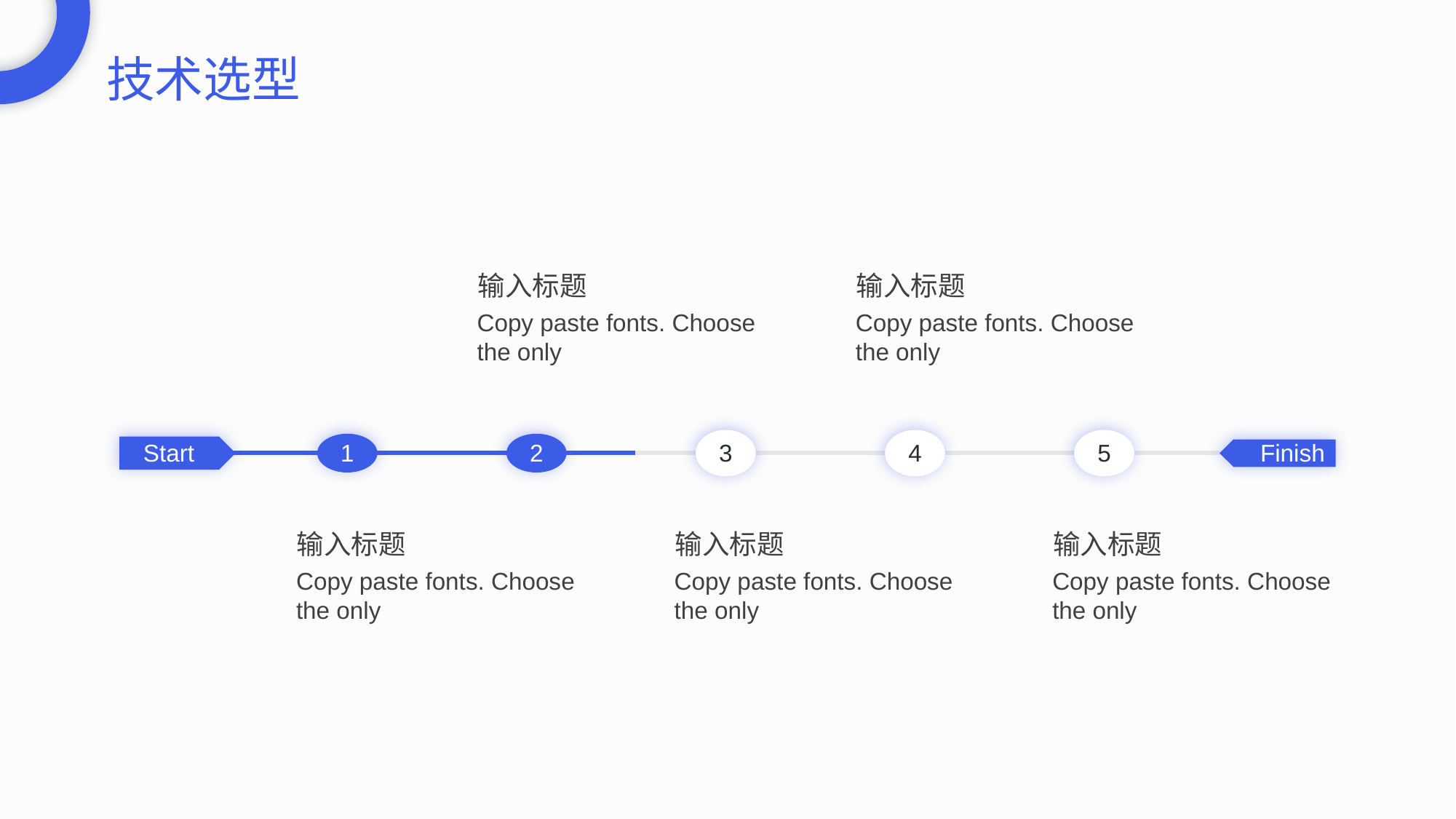

技术选型
输入标题
Copy paste fonts. Choose the only

2
输入标题
Copy paste fonts. Choose the only

4

3
输入标题
Copy paste fonts. Choose the only

5
输入标题
Copy paste fonts. Choose the only
Start

Finish

1
输入标题
Copy paste fonts. Choose the only